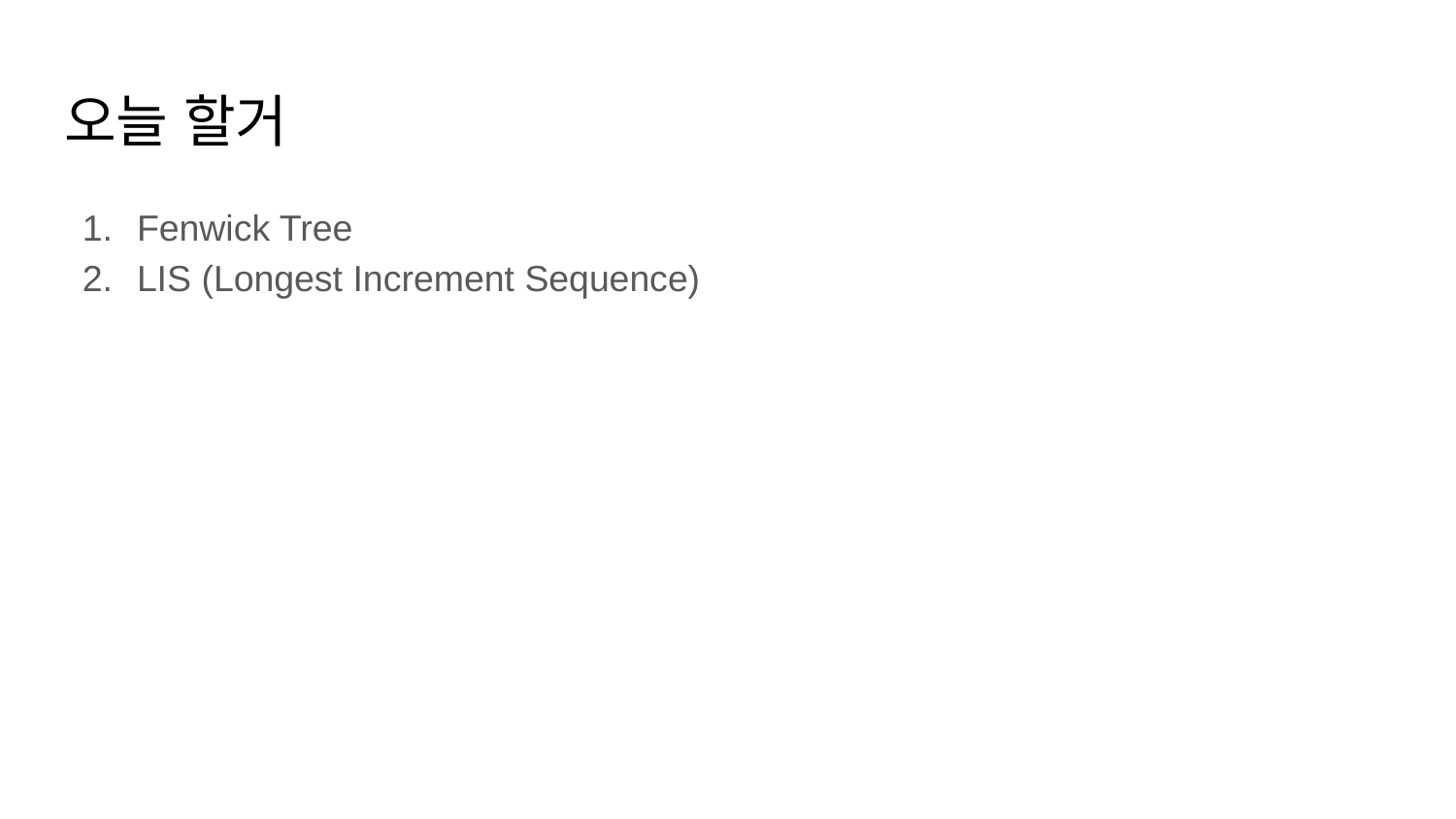

# 오늘 할거
Fenwick Tree
LIS (Longest Increment Sequence)